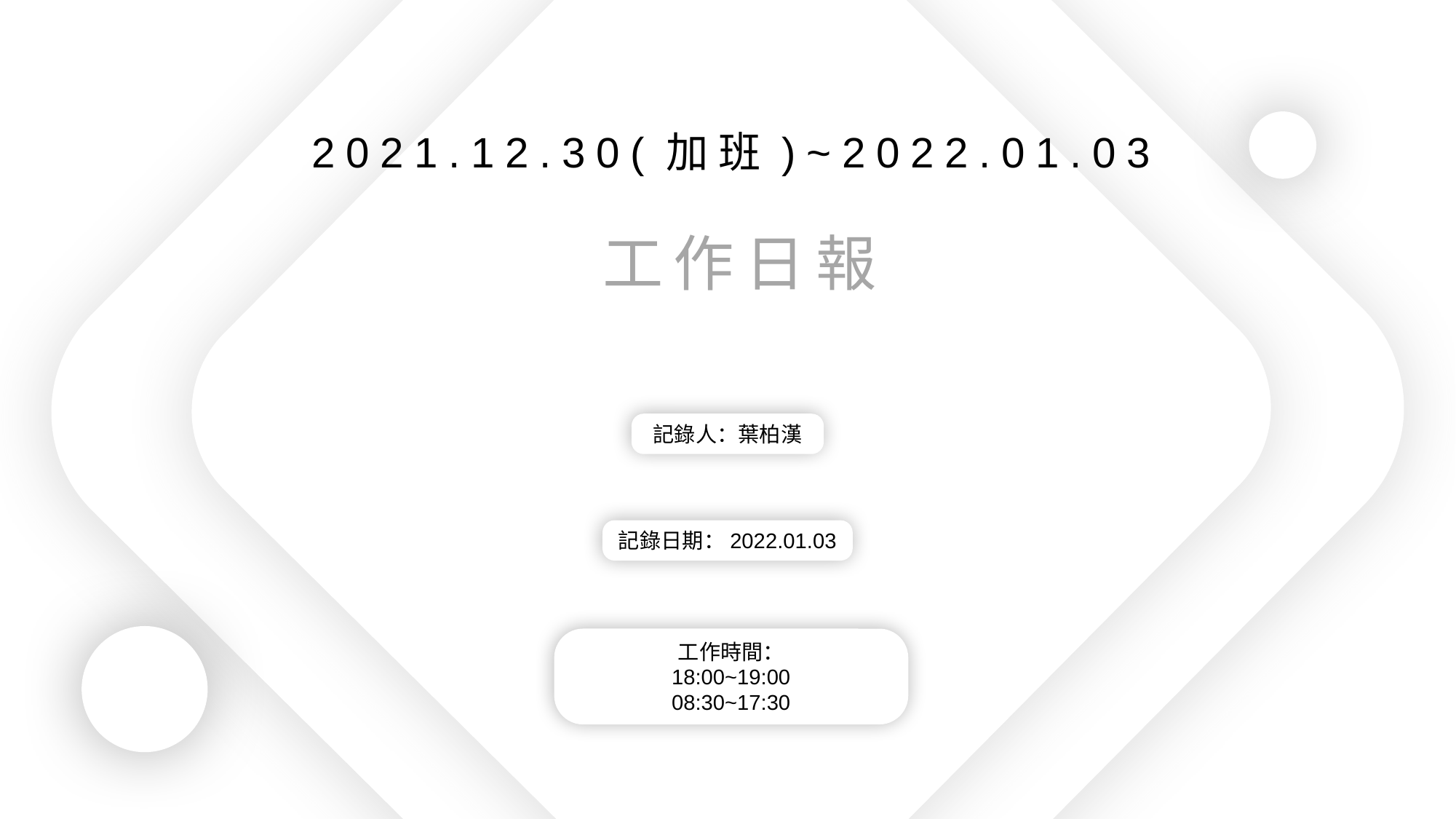

2021.12.30(加班)~2022.01.03
工作日報

記錄人：葉柏漢

記錄日期：2022.01.03

工作時間：
18:00~19:00
08:30~17:30